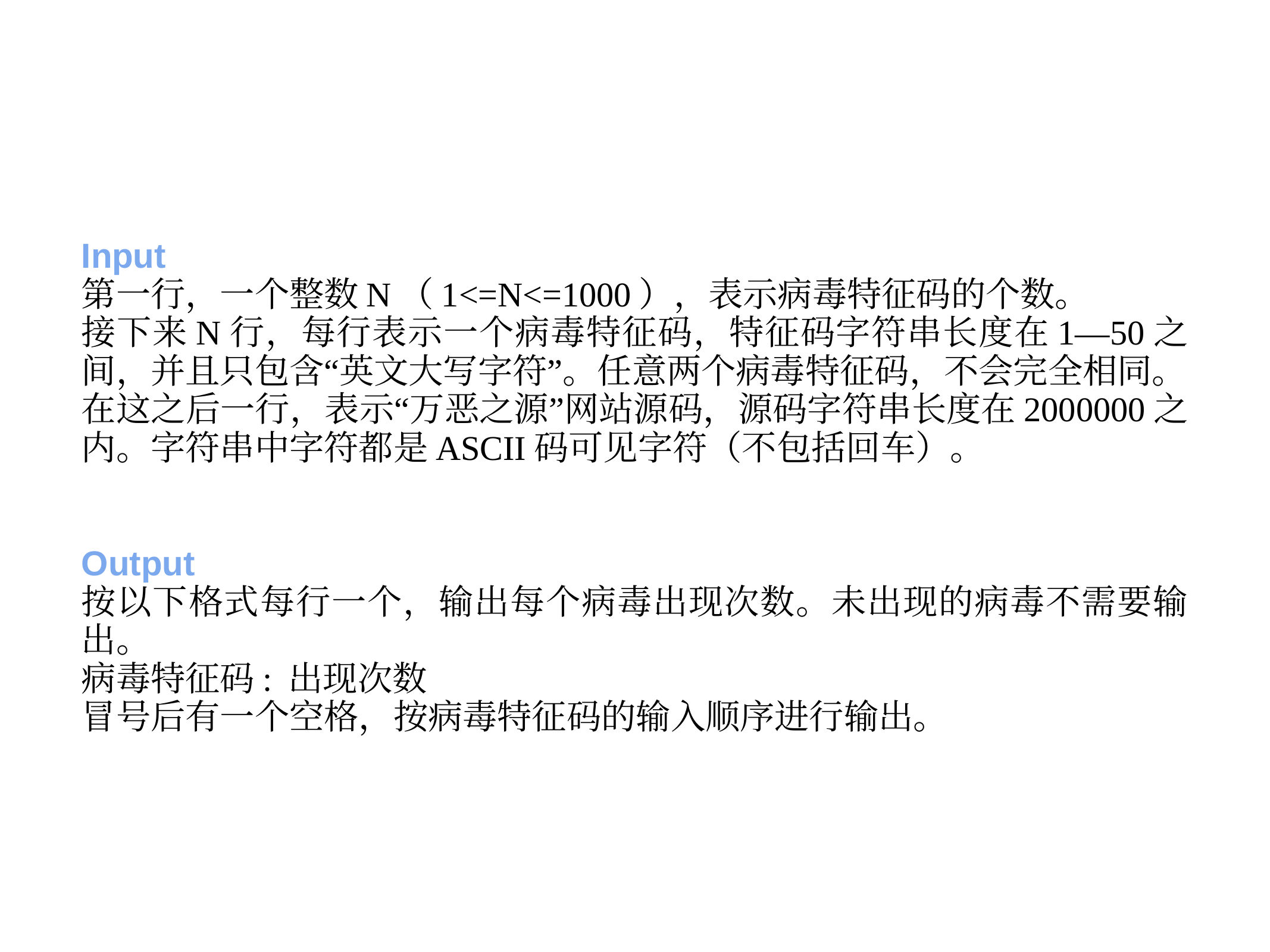

| Input 第一行，一个整数N（1<=N<=1000），表示病毒特征码的个数。 接下来N行，每行表示一个病毒特征码，特征码字符串长度在1—50之间，并且只包含“英文大写字符”。任意两个病毒特征码，不会完全相同。 在这之后一行，表示“万恶之源”网站源码，源码字符串长度在2000000之内。字符串中字符都是ASCII码可见字符（不包括回车）。   Output 按以下格式每行一个，输出每个病毒出现次数。未出现的病毒不需要输出。 病毒特征码: 出现次数 冒号后有一个空格，按病毒特征码的输入顺序进行输出。 |
| --- |